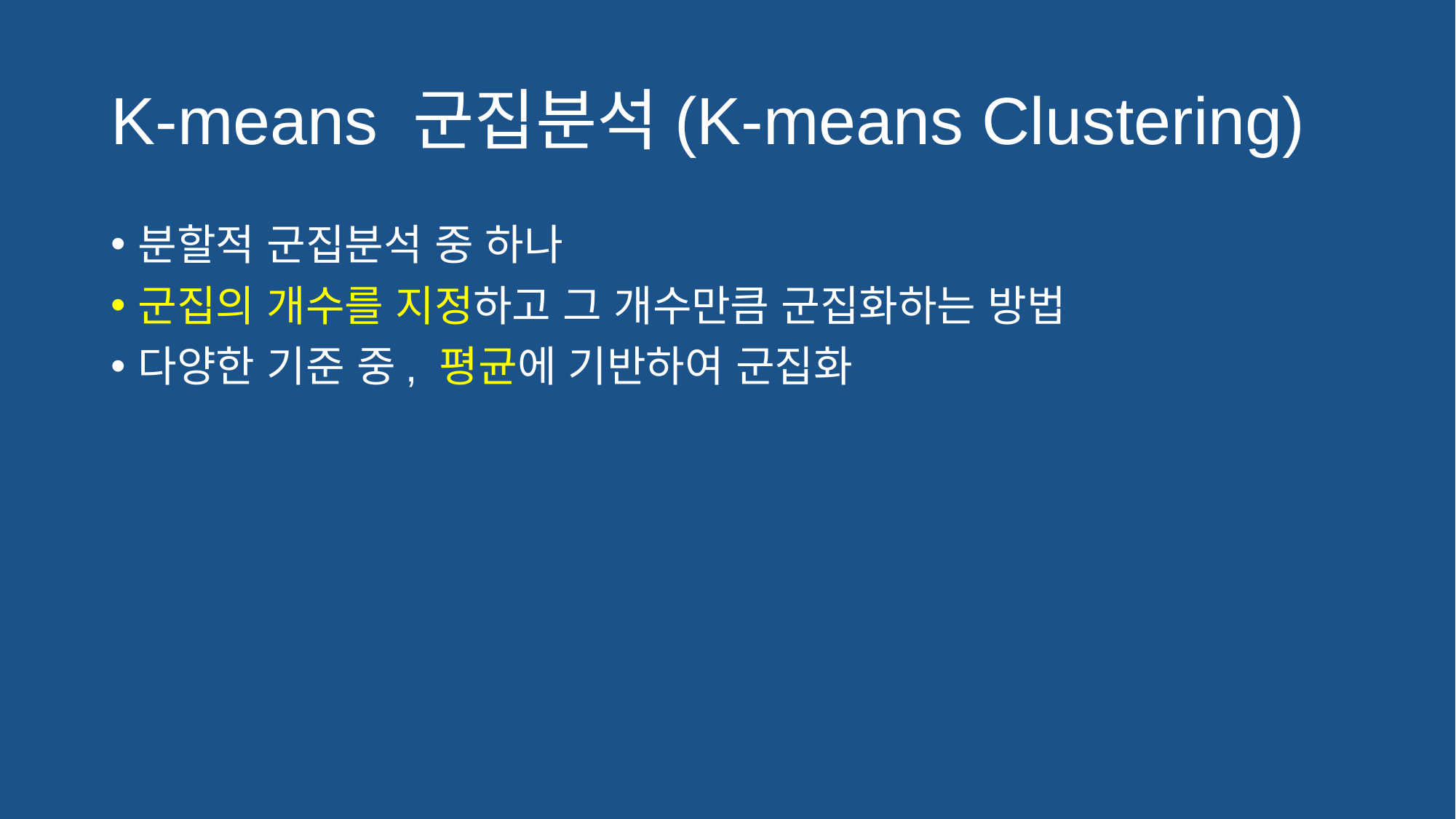

# K-means 군집분석(K-means Clustering)
분할적 군집분석 중 하나
군집의 개수를 지정하고 그 개수만큼 군집화하는 방법
다양한 기준 중, 평균에 기반하여 군집화